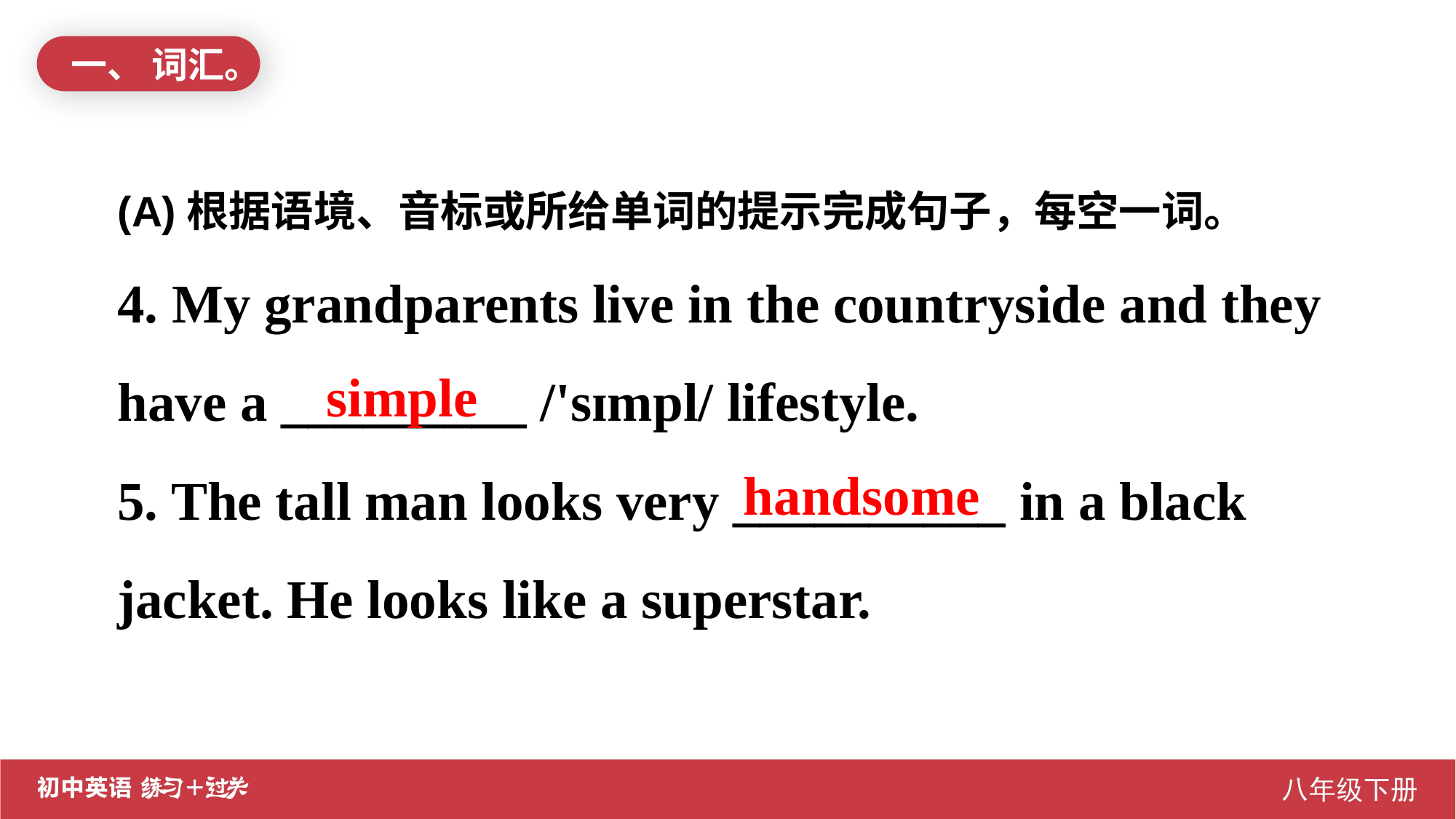

一、 词汇。
(A)根据语境、音标或所给单词的提示完成句子，每空一词。
4. My grandparents live in the countryside and they have a _________ /'sɪmpl/ lifestyle.
5. The tall man looks very __________ in a black jacket. He looks like a superstar.
simple
handsome